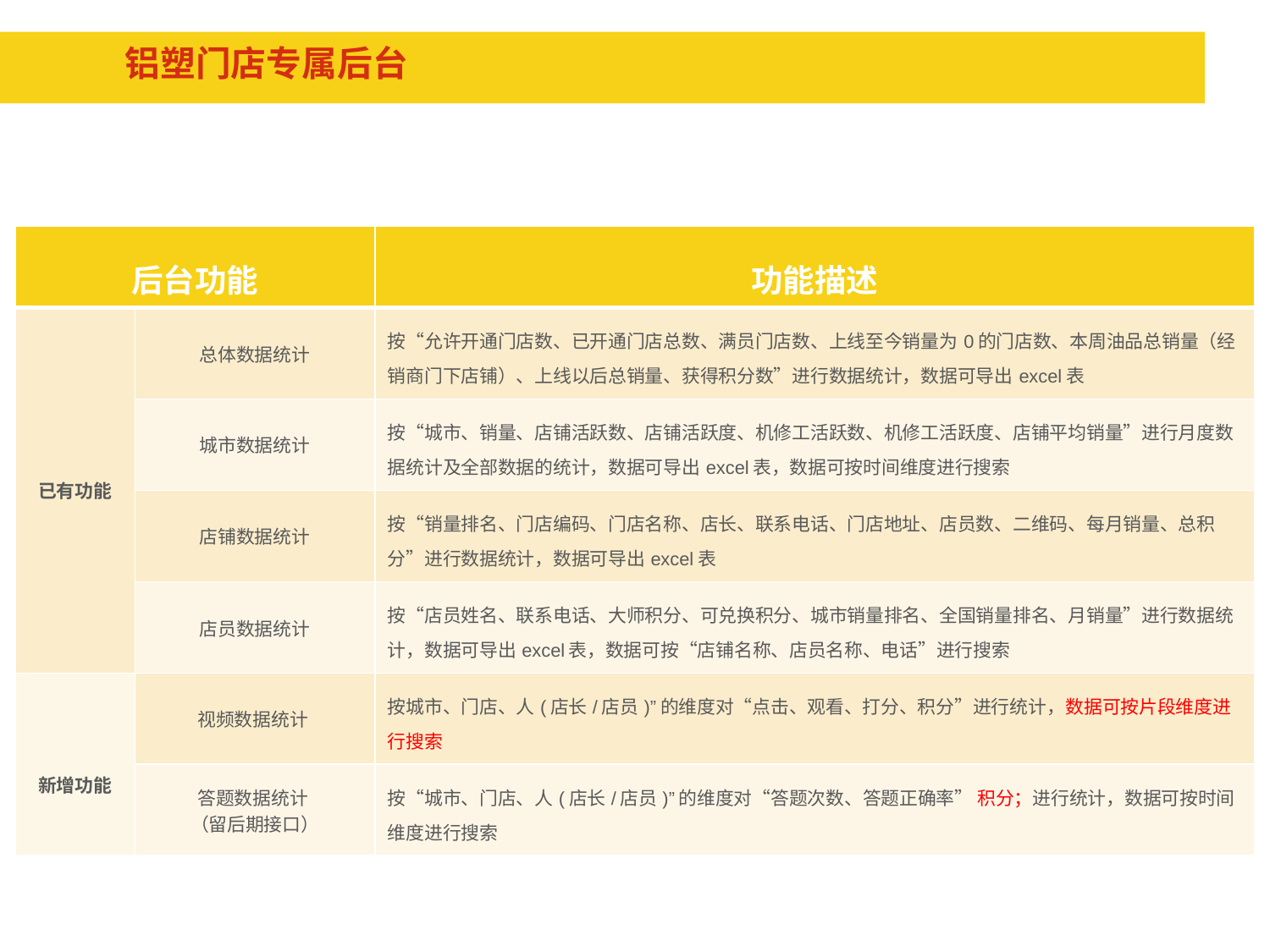

# 铝塑门店专属后台
| 后台功能 |  | 功能描述 |
| --- | --- | --- |
| 已有功能 | 总体数据统计 | 按“允许开通门店数、已开通门店总数、满员门店数、上线至今销量为0的门店数、本周油品总销量（经销商门下店铺）、上线以后总销量、获得积分数”进行数据统计，数据可导出excel表 |
|  | 城市数据统计 | 按“城市、销量、店铺活跃数、店铺活跃度、机修工活跃数、机修工活跃度、店铺平均销量”进行月度数据统计及全部数据的统计，数据可导出excel表，数据可按时间维度进行搜索 |
|  | 店铺数据统计 | 按“销量排名、门店编码、门店名称、店长、联系电话、门店地址、店员数、二维码、每月销量、总积分”进行数据统计，数据可导出excel表 |
|  | 店员数据统计 | 按“店员姓名、联系电话、大师积分、可兑换积分、城市销量排名、全国销量排名、月销量”进行数据统计，数据可导出excel表，数据可按“店铺名称、店员名称、电话”进行搜索 |
| 新增功能 | 视频数据统计 | 按城市、门店、人(店长/店员)”的维度对“点击、观看、打分、积分”进行统计，数据可按片段维度进行搜索 |
|  | 答题数据统计 （留后期接口） | 按“城市、门店、人(店长/店员)”的维度对“答题次数、答题正确率” 积分；进行统计，数据可按时间维度进行搜索 |